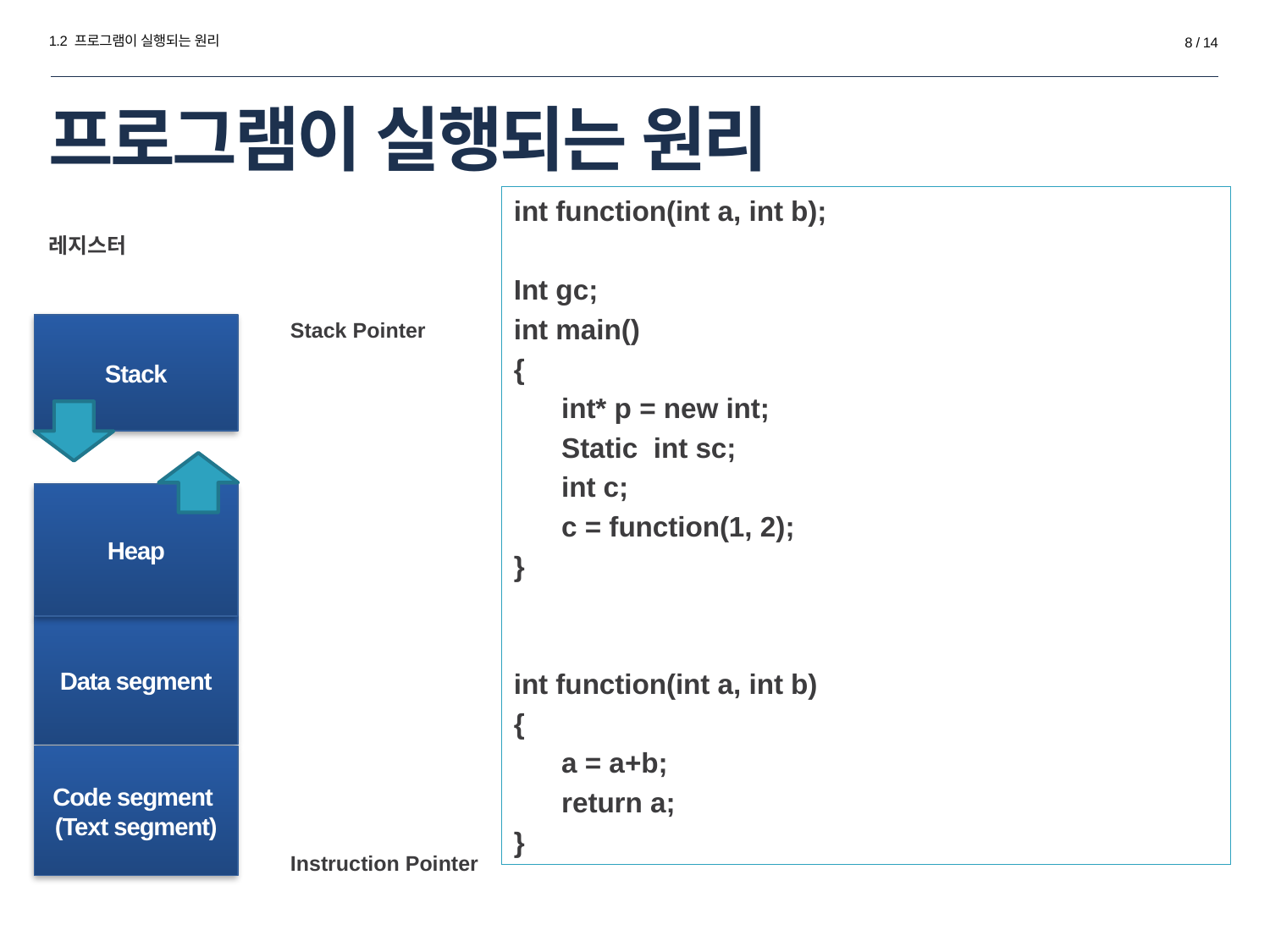

1.2 프로그램이 실행되는 원리
8 / 14
# 프로그램이 실행되는 원리
int function(int a, int b);

Int gc;
int main()
{
	int* p = new int;
	Static  int sc;
	int c;
	c = function(1, 2);
}

int function(int a, int b)
{
	a = a+b;
	return a;
}
레지스터
Stack Pointer
Stack

Heap
Data segment
Code segment
(Text segment)
Instruction Pointer